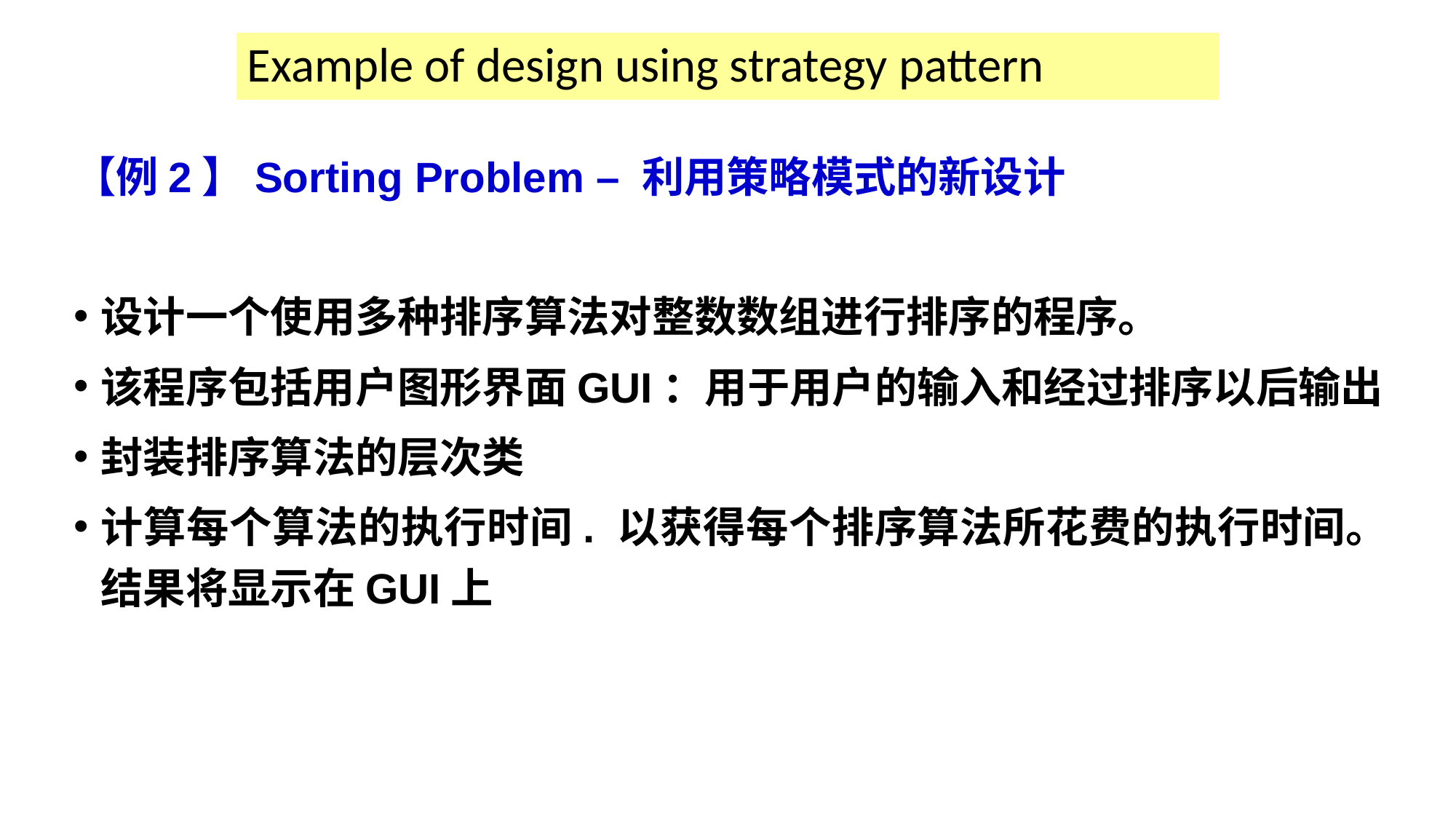

# Example of design using strategy pattern
【例2】Sorting Problem – 利用策略模式的新设计

设计一个使用多种排序算法对整数数组进行排序的程序。
该程序包括用户图形界面GUI：用于用户的输入和经过排序以后输出
封装排序算法的层次类
计算每个算法的执行时间. 以获得每个排序算法所花费的执行时间。结果将显示在GUI上